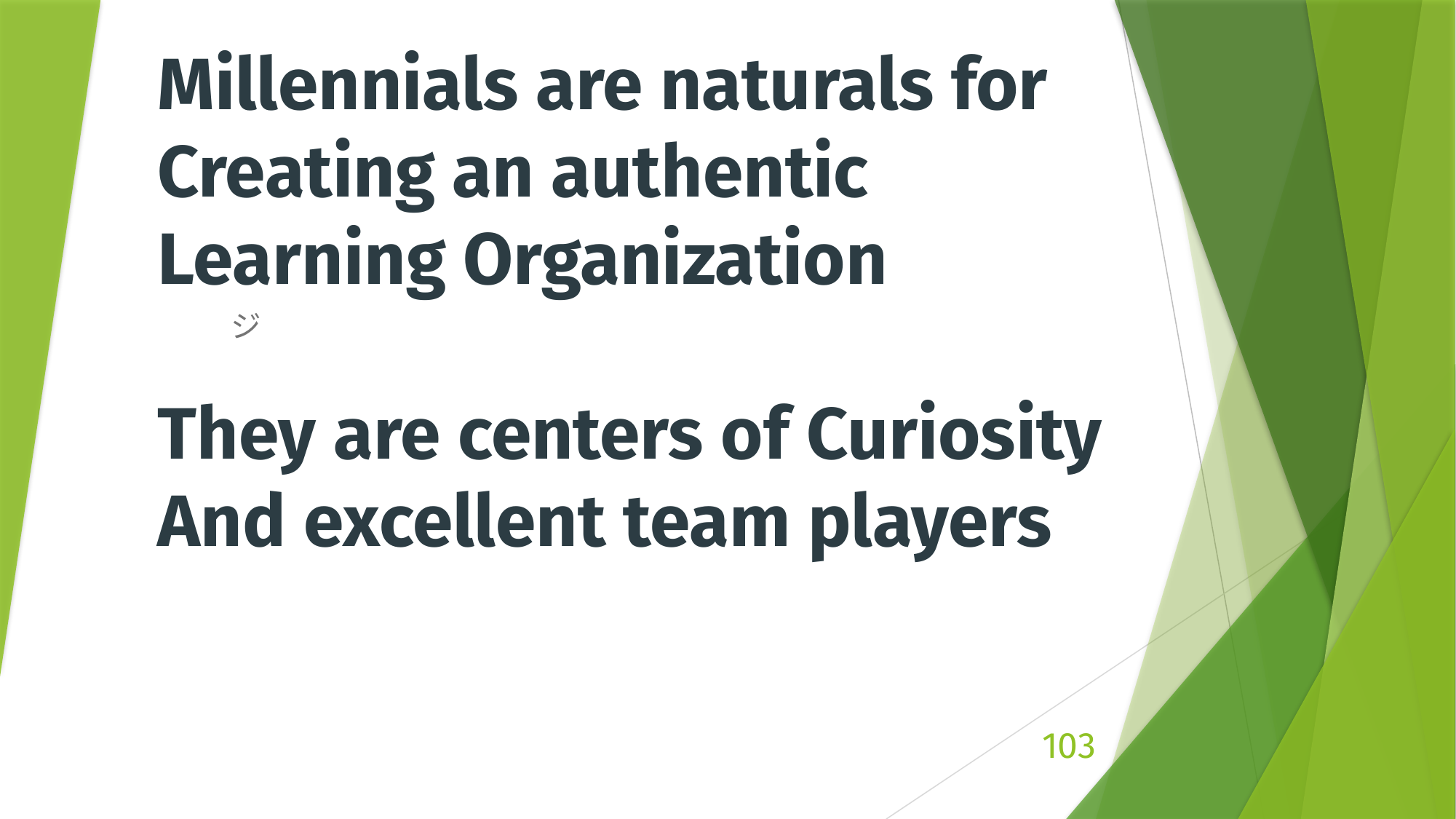

Millennials are naturals for
Creating an authentic
Learning Organization

They are centers of Curiosity
And excellent team players

ジ
103